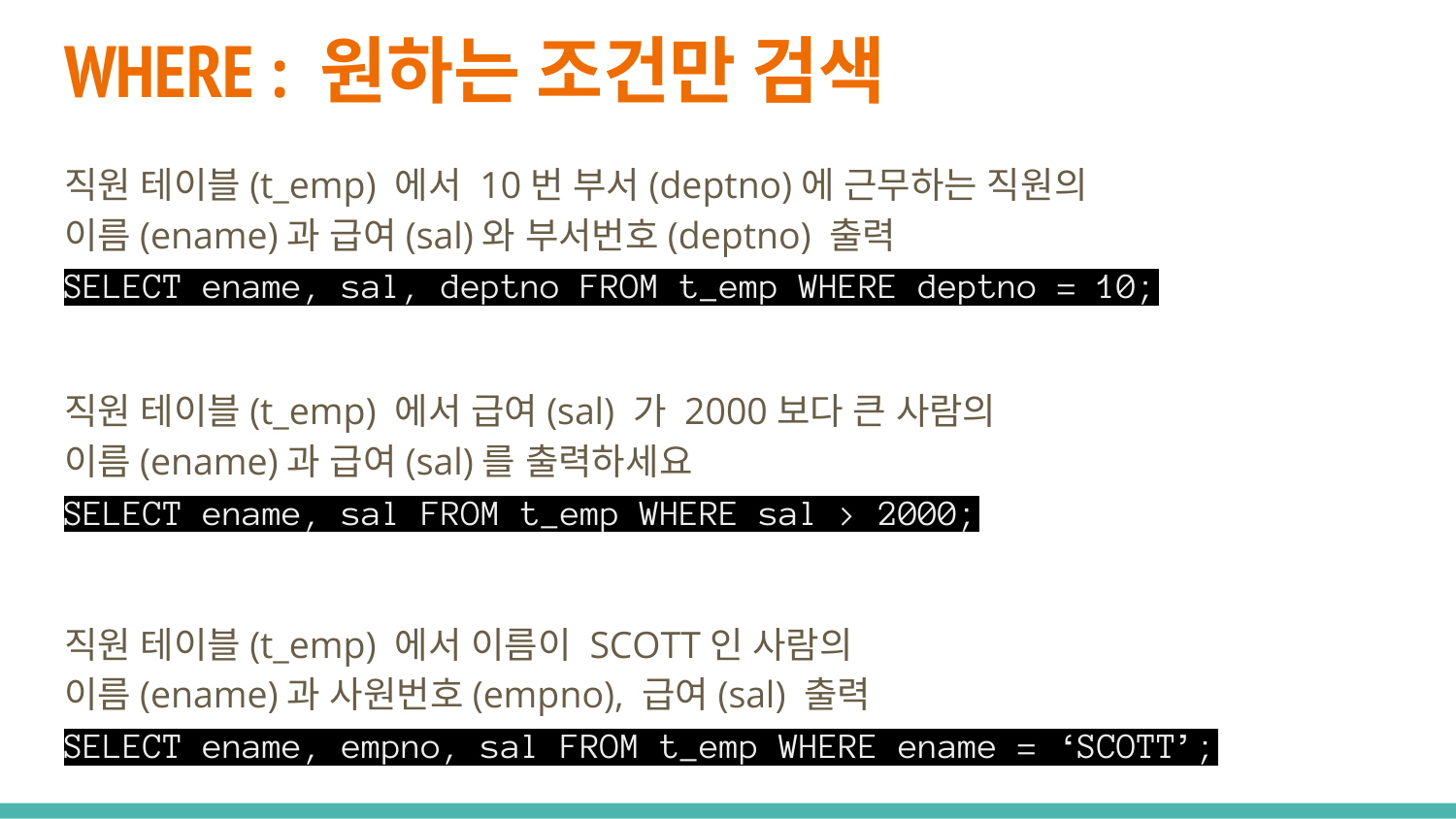

# WHERE : 원하는 조건만 검색
직원 테이블(t_emp) 에서 10번 부서(deptno)에 근무하는 직원의
이름(ename)과 급여(sal)와 부서번호(deptno) 출력
SELECT ename, sal, deptno FROM t_emp WHERE deptno = 10;
직원 테이블(t_emp) 에서 급여(sal) 가 2000보다 큰 사람의
이름(ename)과 급여(sal)를 출력하세요
SELECT ename, sal FROM t_emp WHERE sal > 2000;
직원 테이블(t_emp) 에서 이름이 SCOTT인 사람의
이름(ename)과 사원번호(empno), 급여(sal) 출력
SELECT ename, empno, sal FROM t_emp WHERE ename = ‘SCOTT’;